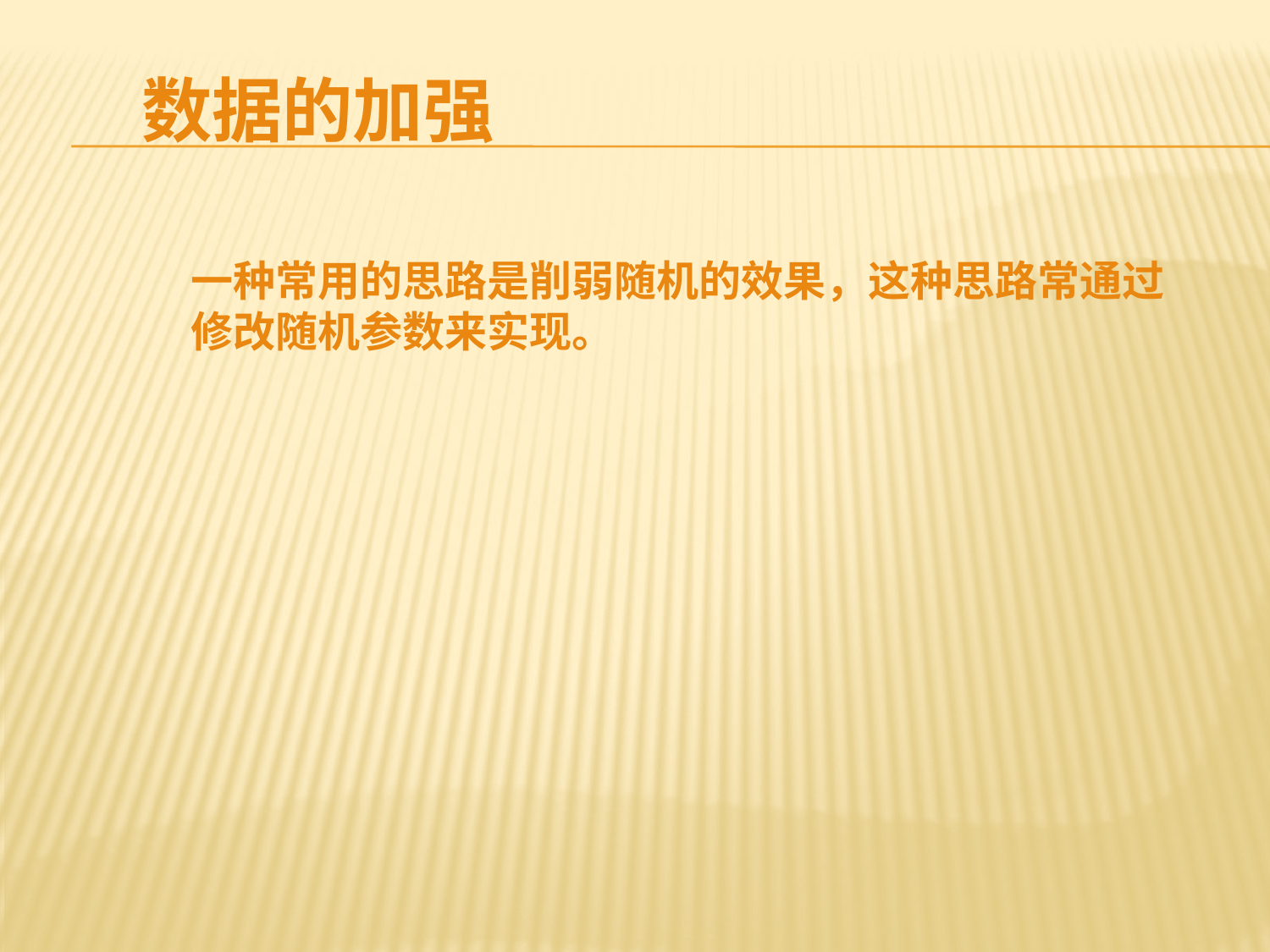

数据的加强
一种常用的思路是削弱随机的效果，这种思路常通过修改随机参数来实现。